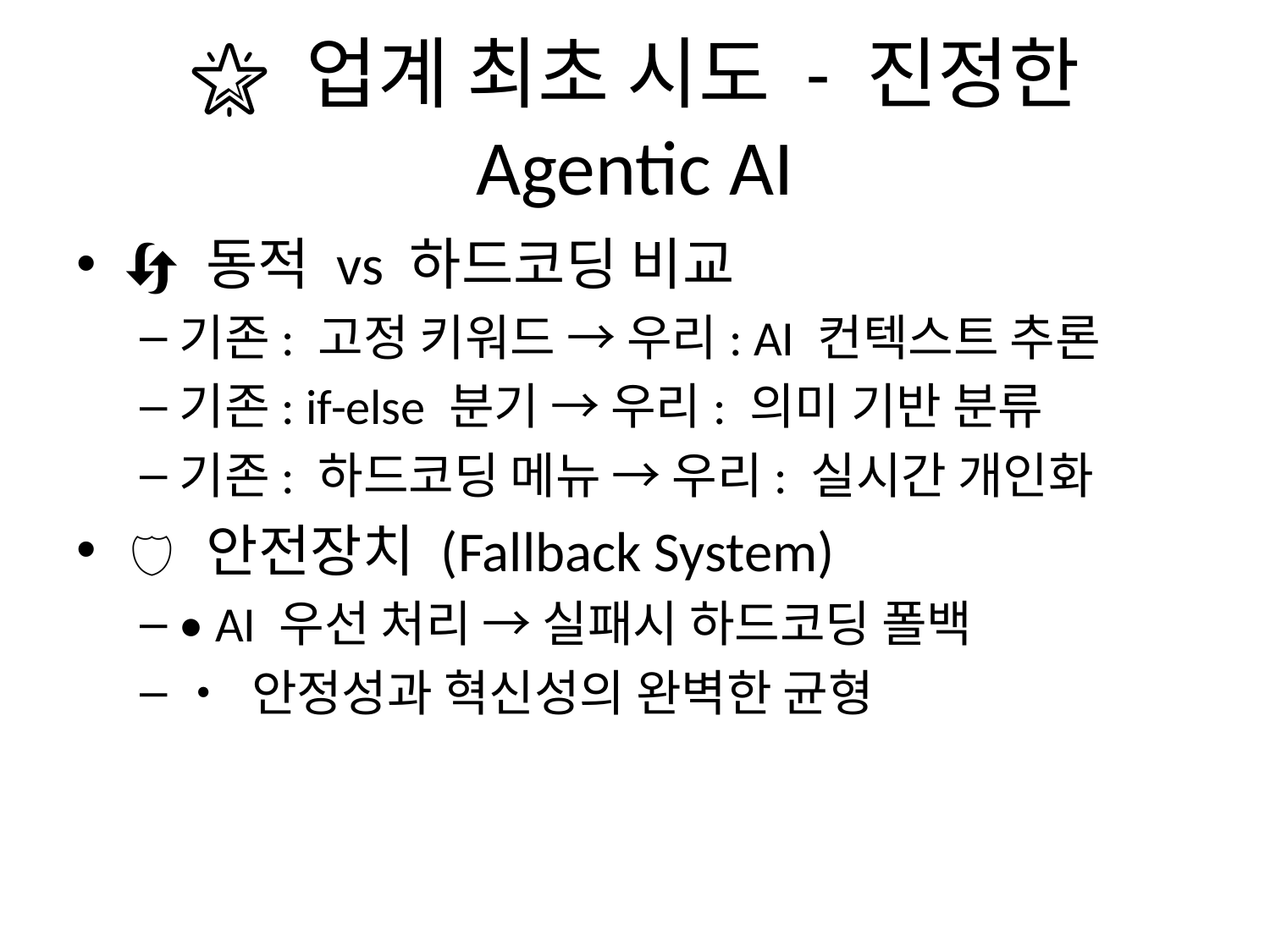

# 🌟 업계 최초 시도 - 진정한 Agentic AI
🔄 동적 vs 하드코딩 비교
기존: 고정 키워드 → 우리: AI 컨텍스트 추론
기존: if-else 분기 → 우리: 의미 기반 분류
기존: 하드코딩 메뉴 → 우리: 실시간 개인화
🛡️ 안전장치 (Fallback System)
• AI 우선 처리 → 실패시 하드코딩 폴백
• 안정성과 혁신성의 완벽한 균형